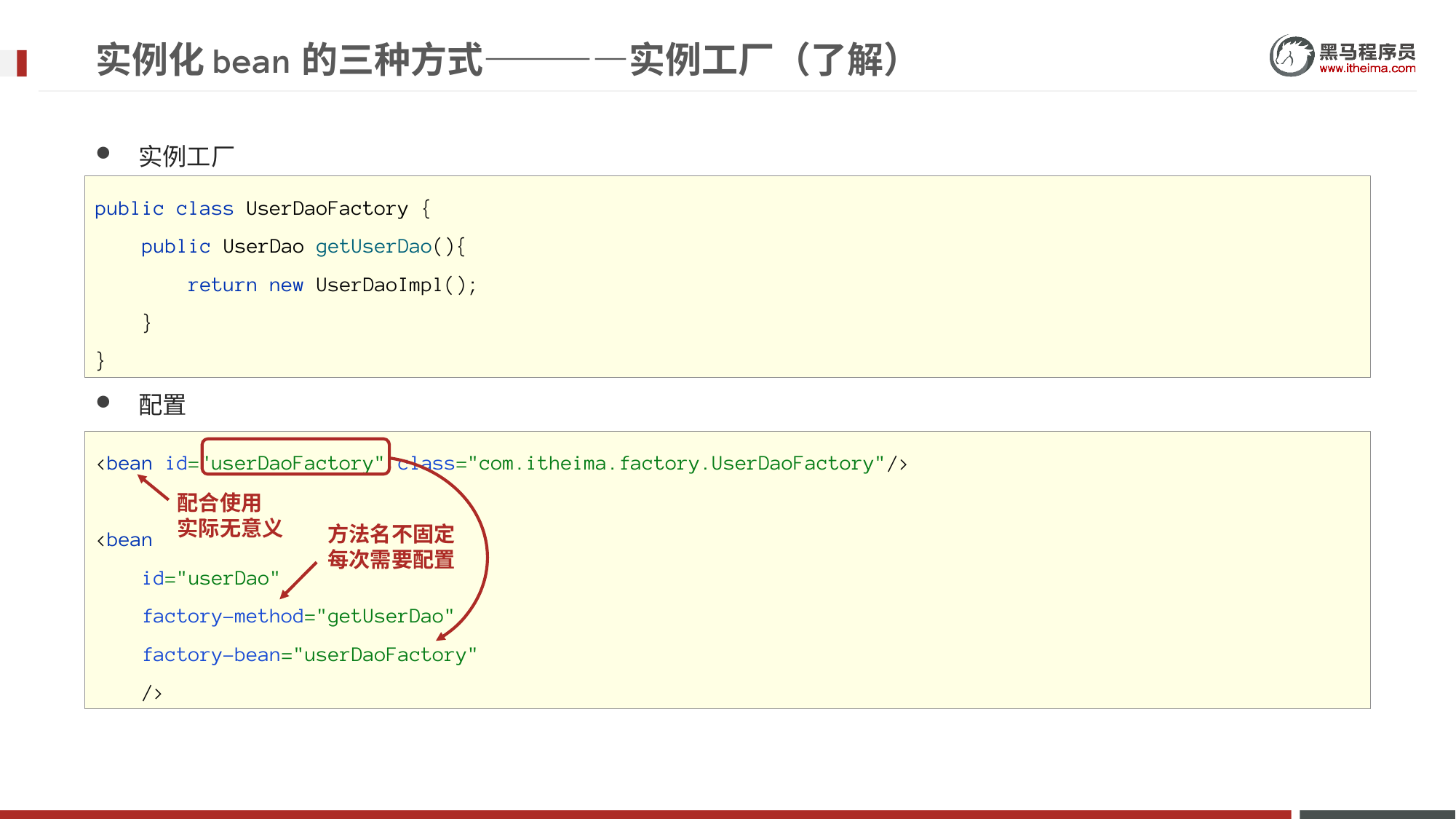

实例化bean的三种方式————实例工厂（了解）
实例工厂

配置
public class UserDaoFactory {
    public UserDao getUserDao(){
        return new UserDaoImpl();
    }
}
<bean id="userDaoFactory" class="com.itheima.factory.UserDaoFactory"/>
<bean
    id="userDao"
    factory-method="getUserDao"
    factory-bean="userDaoFactory"
    />

配合使用
实际无意义
方法名不固定
每次需要配置